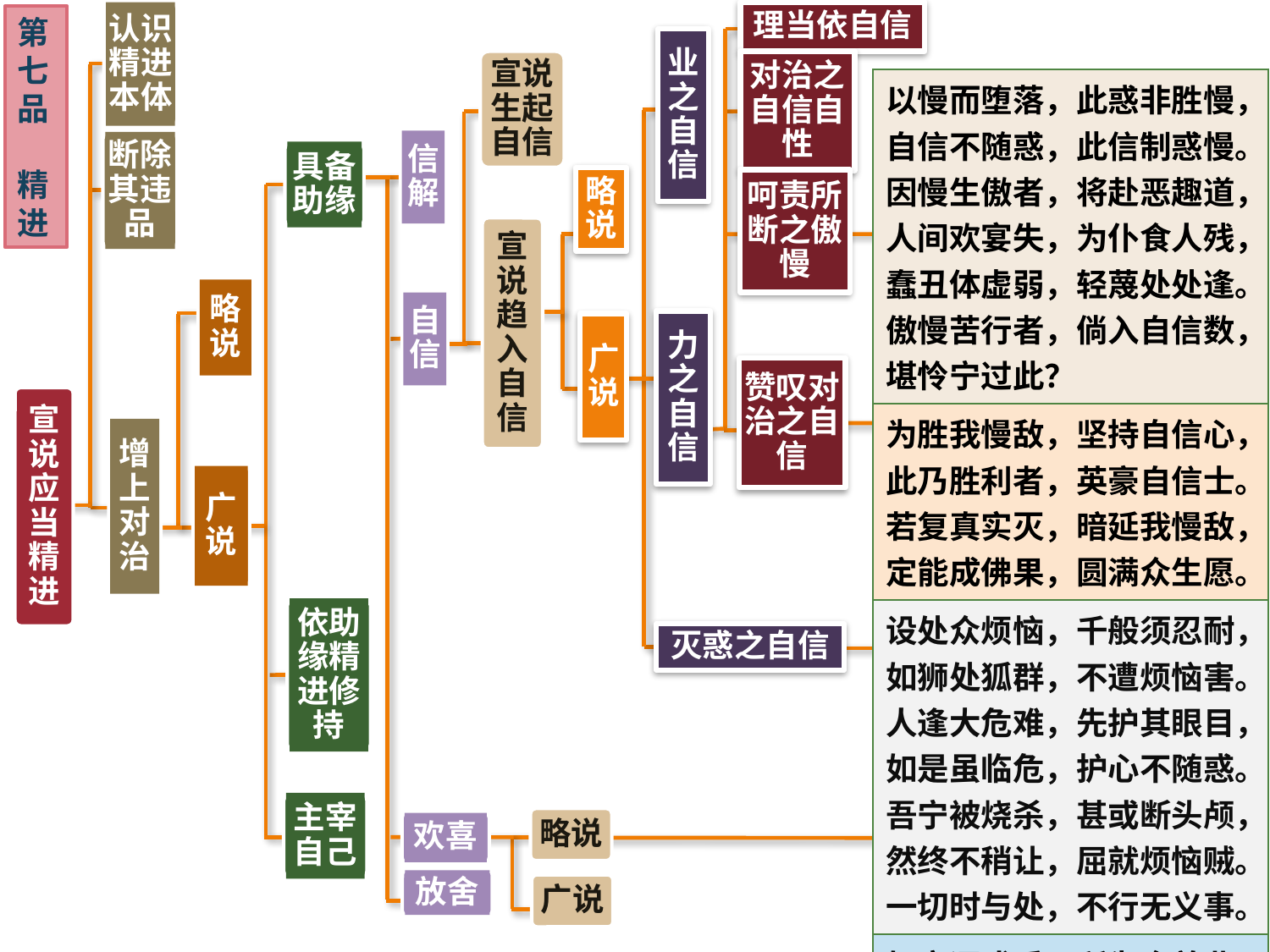

认识精进本体
理当依自信
第七品

精进
业之自信

宣说生起自信
对治之自信自性
| 以慢而堕落，此惑非胜慢，自信不随惑，此信制惑慢。因慢生傲者，将赴恶趣道，人间欢宴失，为仆食人残，蠢丑体虚弱，轻蔑处处逢。傲慢苦行者，倘入自信数，堪怜宁过此？ |
| --- |
| 为胜我慢敌，坚持自信心，此乃胜利者，英豪自信士。若复真实灭，暗延我慢敌，定能成佛果，圆满众生愿。 |
| 设处众烦恼，千般须忍耐，如狮处狐群，不遭烦恼害。人逢大危难，先护其眼目，如是虽临危，护心不随惑。吾宁被烧杀，甚或断头颅，然终不稍让，屈就烦恼贼。一切时与处，不行无义事。 |
| 如童逐戏乐，所为众善业，心应极耽著，乐彼无餍足。 |
信解

断除其违品

具备助缘
略说
呵责所断之傲慢

宣说趋入自信

略说
自信

力之自信
广说
赞叹对治之自信

宣说应当精进

增上对治

广说

依助缘精进修持
灭惑之自信

主宰自己

略说
欢喜

放舍

广说